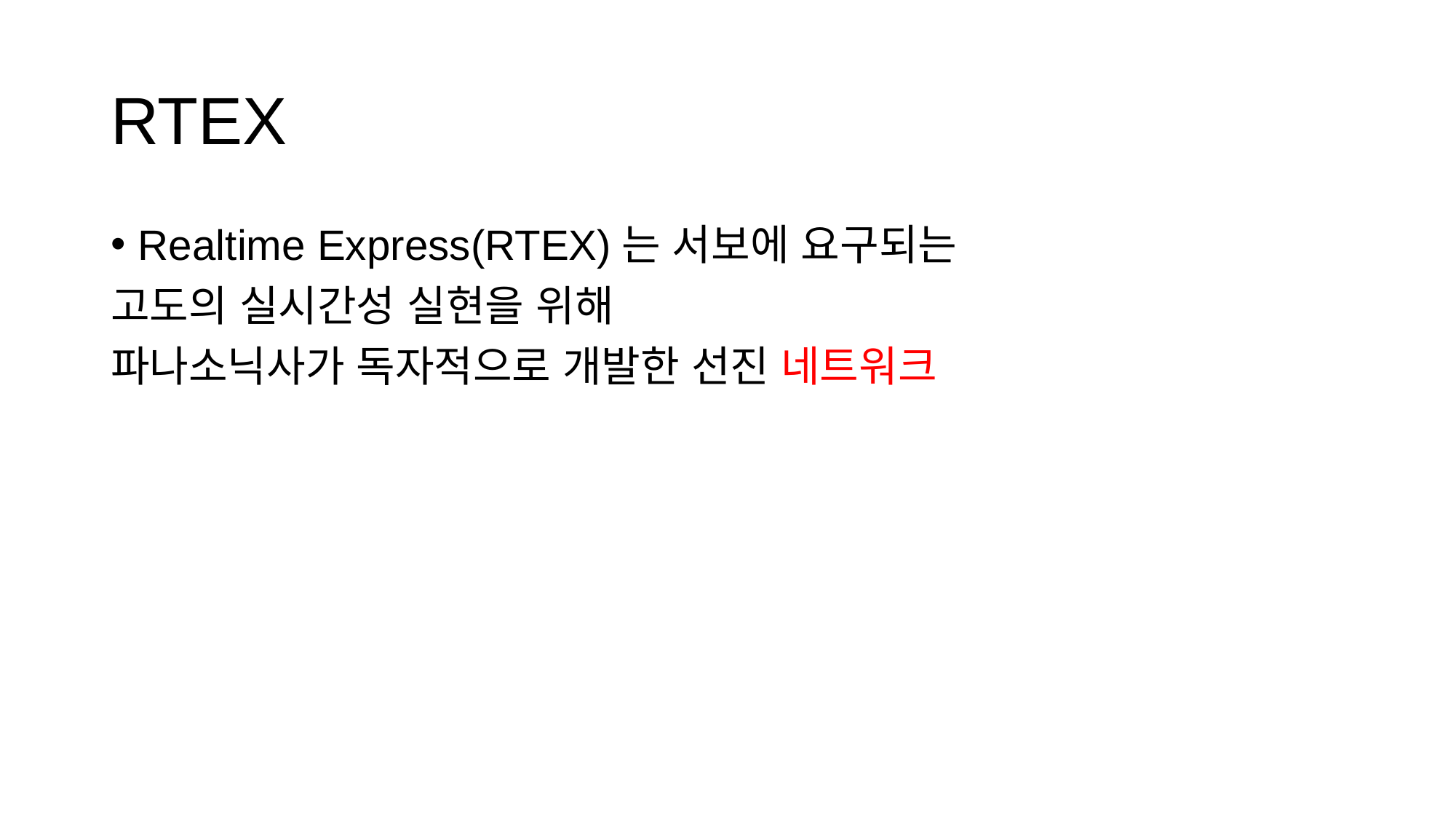

# RTEX
Realtime Express(RTEX)는 서보에 요구되는
고도의 실시간성 실현을 위해
파나소닉사가 독자적으로 개발한 선진 네트워크